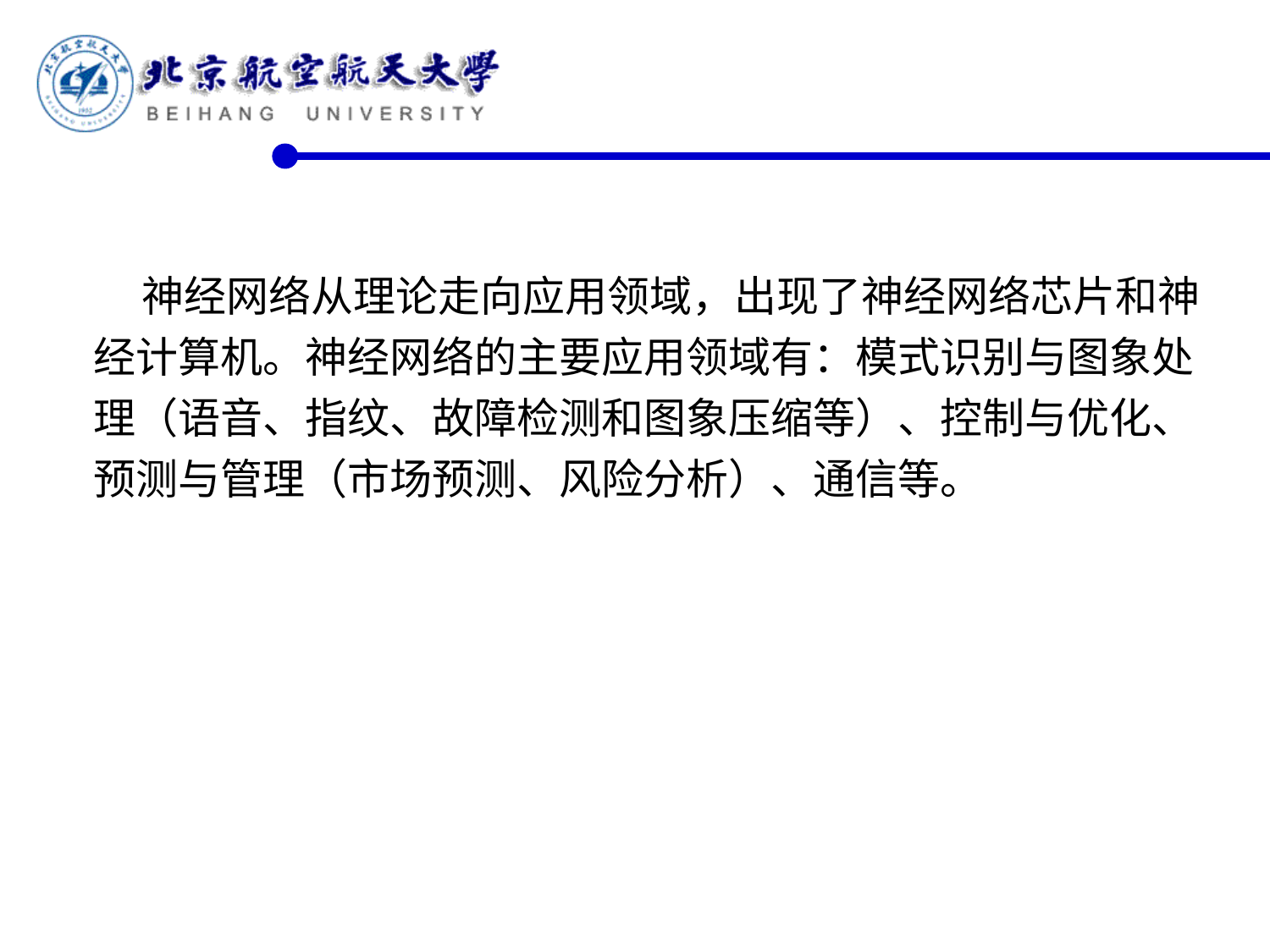

神经网络从理论走向应用领域，出现了神经网络芯片和神经计算机。神经网络的主要应用领域有：模式识别与图象处理（语音、指纹、故障检测和图象压缩等）、控制与优化、预测与管理（市场预测、风险分析）、通信等。